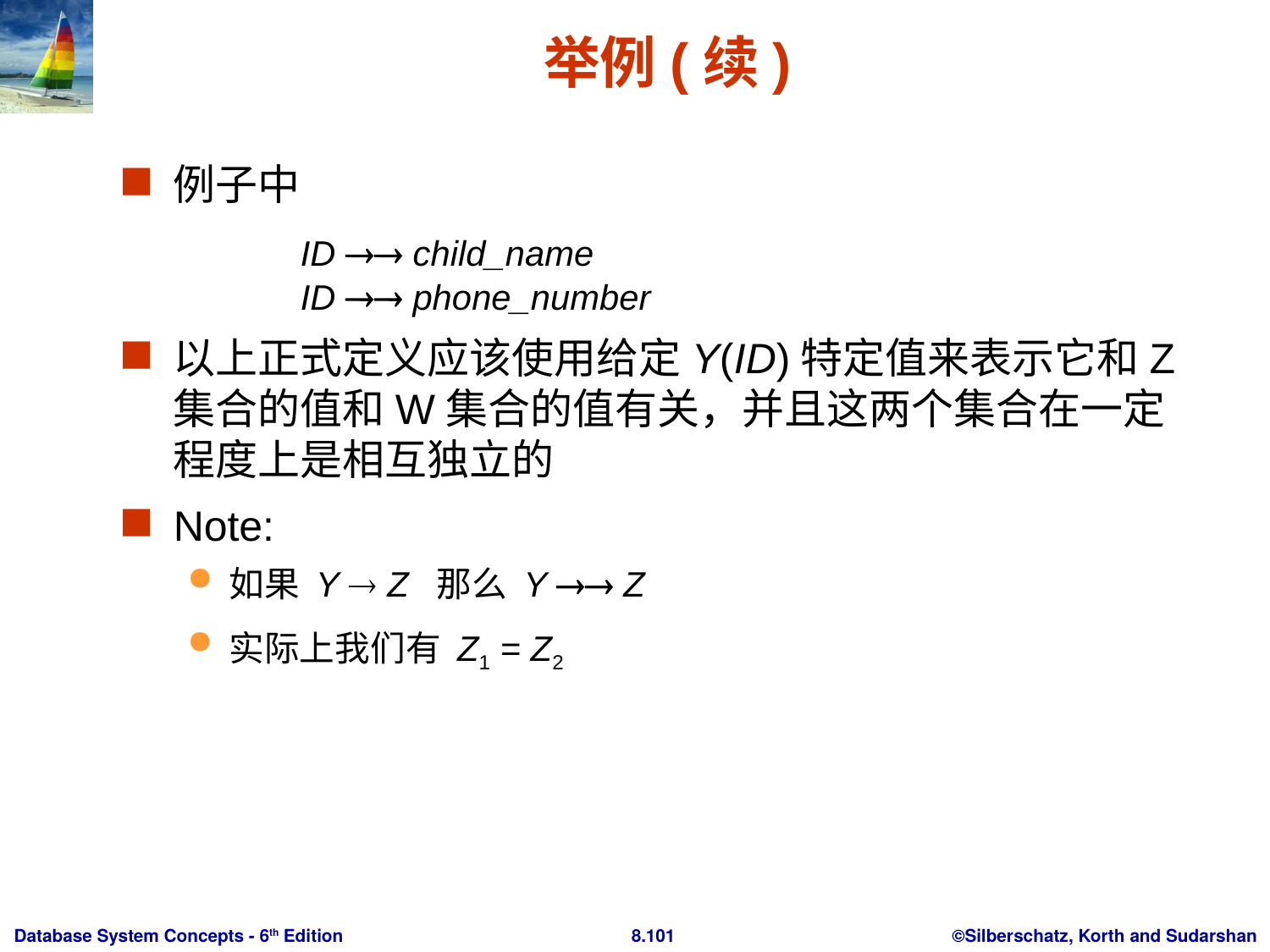

# 举例(续)
例子中
		ID →→ child_name
	ID →→ phone_number
以上正式定义应该使用给定Y(ID)特定值来表示它和Z集合的值和W集合的值有关，并且这两个集合在一定程度上是相互独立的
Note:
如果 Y → Z  那么 Y →→ Z
实际上我们有 Z1 = Z2